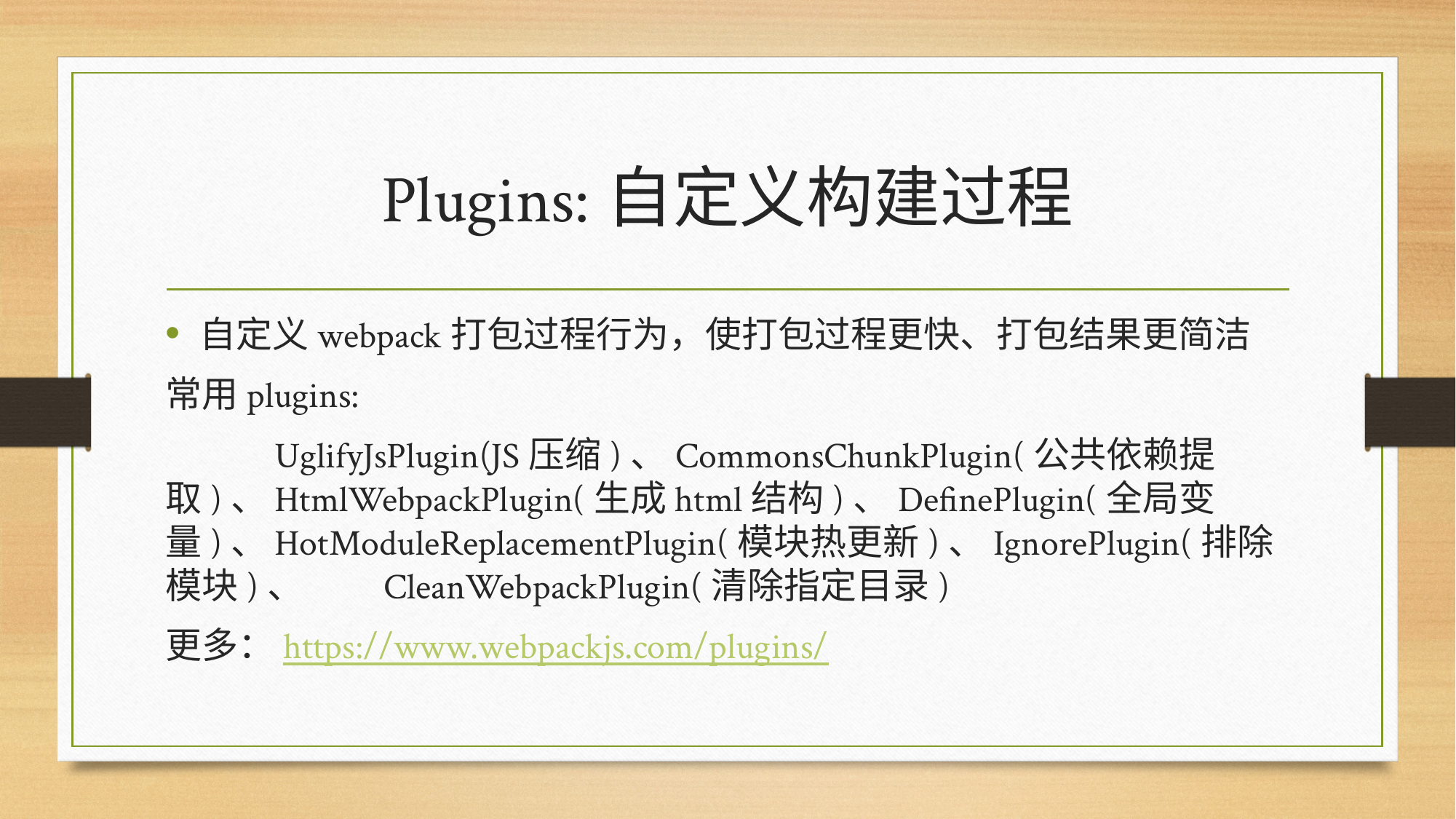

# Plugins:自定义构建过程
自定义webpack打包过程行为，使打包过程更快、打包结果更简洁
常用plugins:
	UglifyJsPlugin(JS压缩)、CommonsChunkPlugin(公共依赖提取)、	HtmlWebpackPlugin(生成html结构)、DefinePlugin(全局变量)、	HotModuleReplacementPlugin(模块热更新)、IgnorePlugin(排除模块)、	CleanWebpackPlugin(清除指定目录)
更多：https://www.webpackjs.com/plugins/